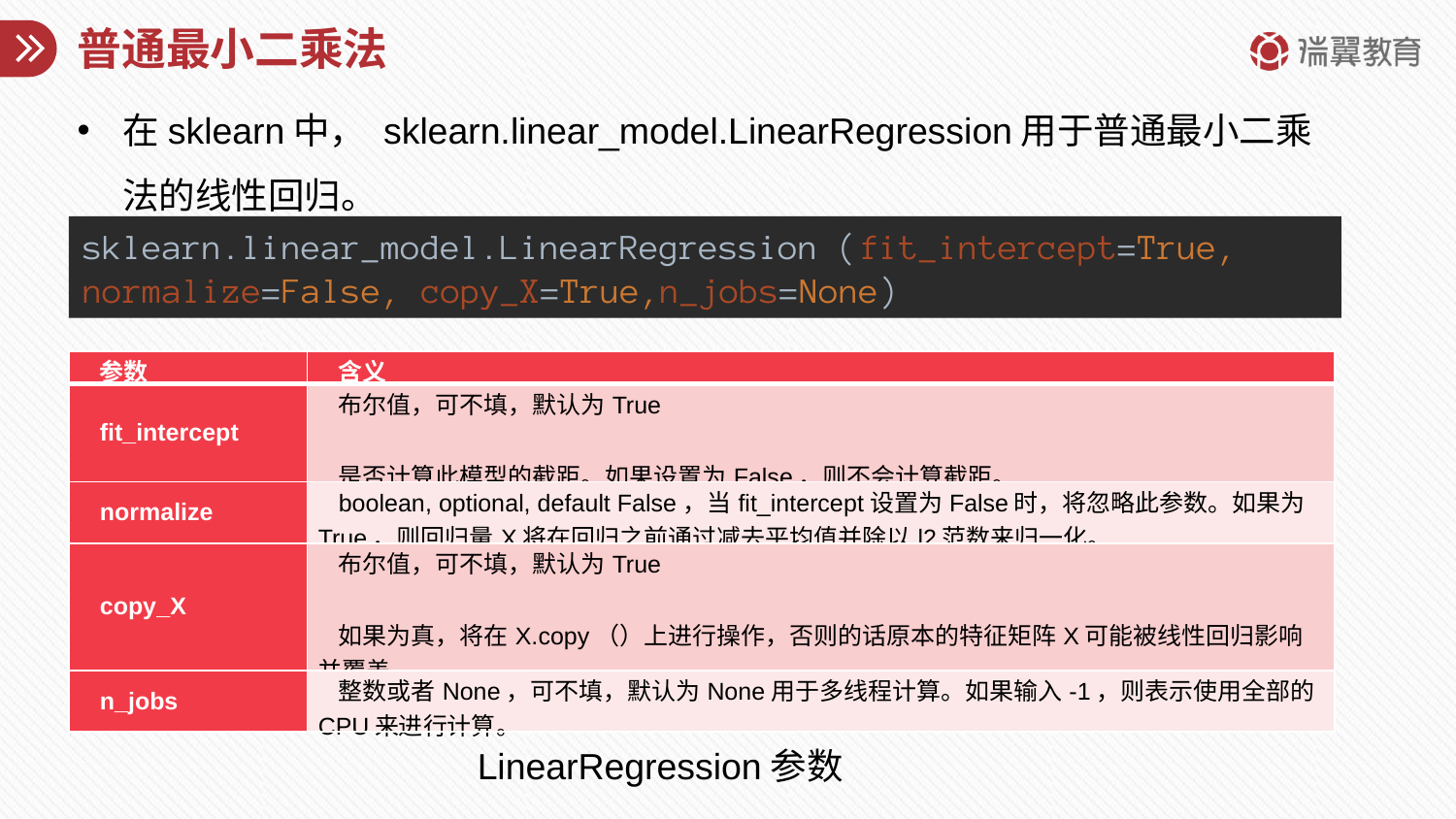

# 普通最小二乘法
在sklearn中， sklearn.linear_model.LinearRegression用于普通最小二乘法的线性回归。
sklearn.linear_model.LinearRegression (fit_intercept=True, normalize=False, copy_X=True,n_jobs=None)
| 参数 | 含义 |
| --- | --- |
| fit\_intercept | 布尔值，可不填，默认为True 是否计算此模型的截距。如果设置为False，则不会计算截距。 |
| normalize | boolean, optional, default False，当fit\_intercept设置为False时，将忽略此参数。如果为True，则回归量X将在回归之前通过减去平均值并除以l2范数来归一化。 |
| copy\_X | 布尔值，可不填，默认为True 如果为真，将在X.copy（）上进行操作，否则的话原本的特征矩阵X可能被线性回归影响并覆盖。 |
| n\_jobs | 整数或者None，可不填，默认为None用于多线程计算。如果输入-1，则表示使用全部的CPU来进行计算。 |
LinearRegression参数